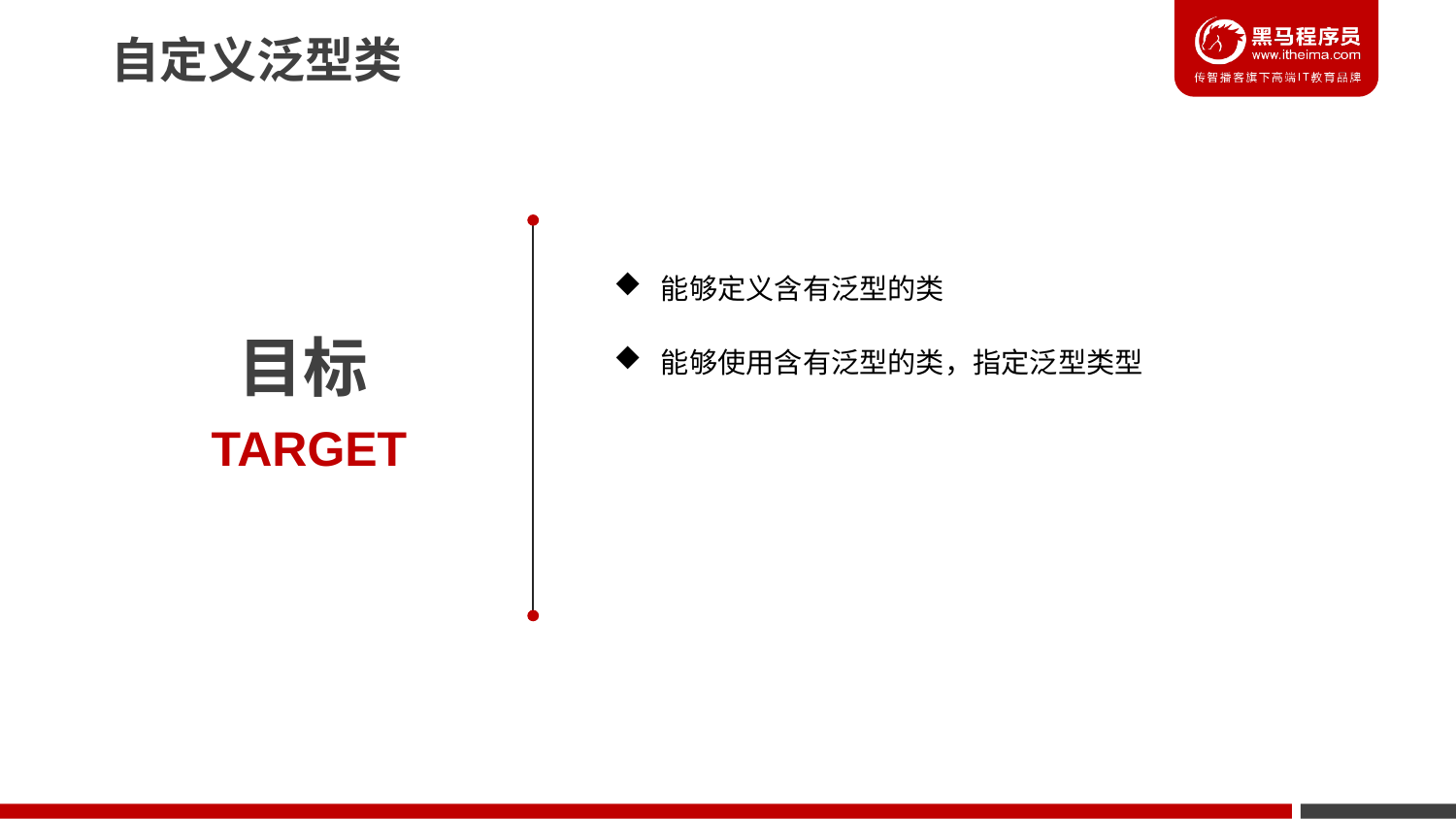

# 自定义泛型类
 能够定义含有泛型的类
 能够使用含有泛型的类，指定泛型类型